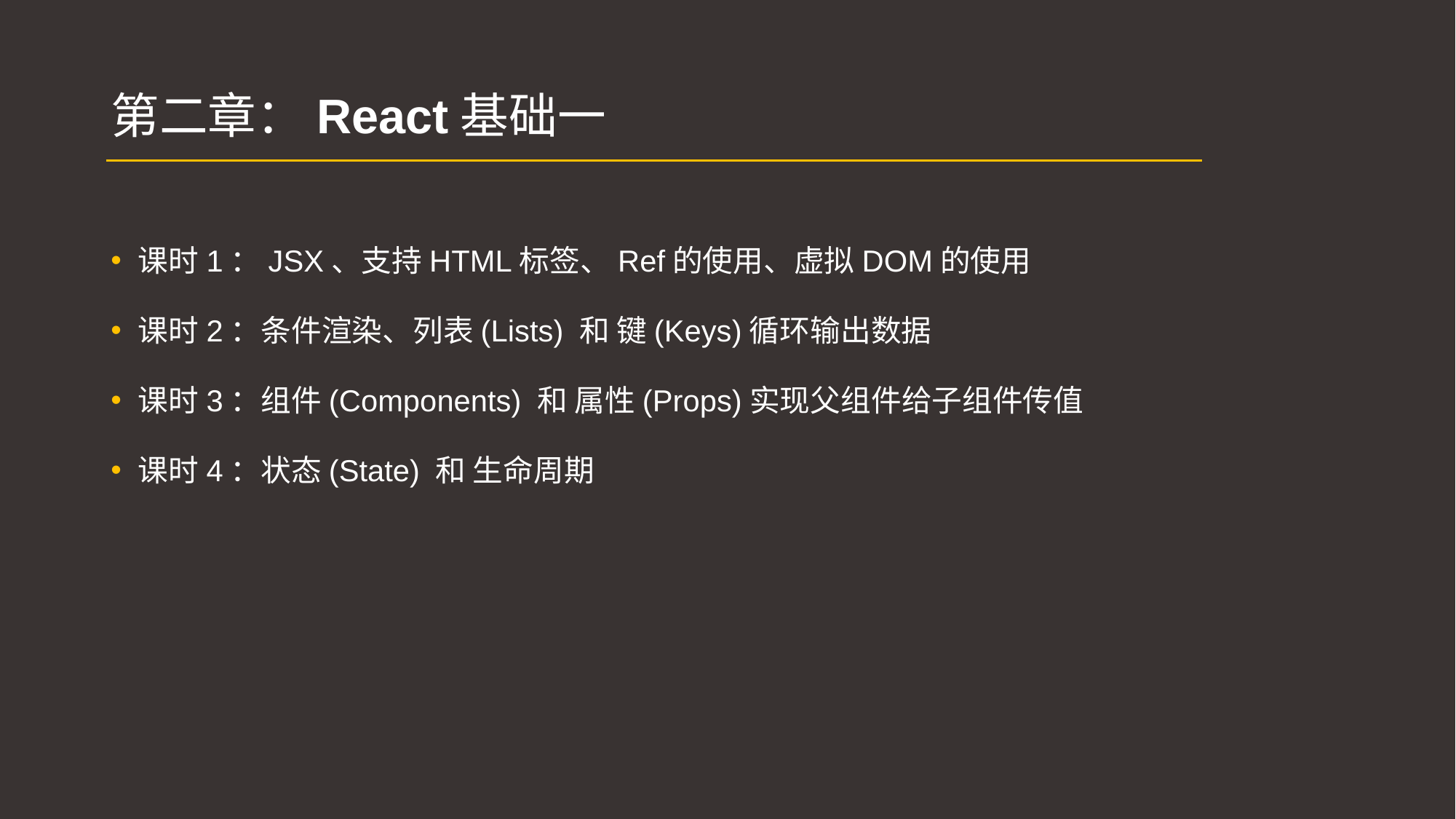

# 第二章：React基础一
课时1：JSX、支持HTML标签、Ref的使用、虚拟DOM的使用
课时2：条件渲染、列表(Lists) 和 键(Keys)循环输出数据
课时3：组件(Components) 和 属性(Props)实现父组件给子组件传值
课时4：状态(State) 和 生命周期